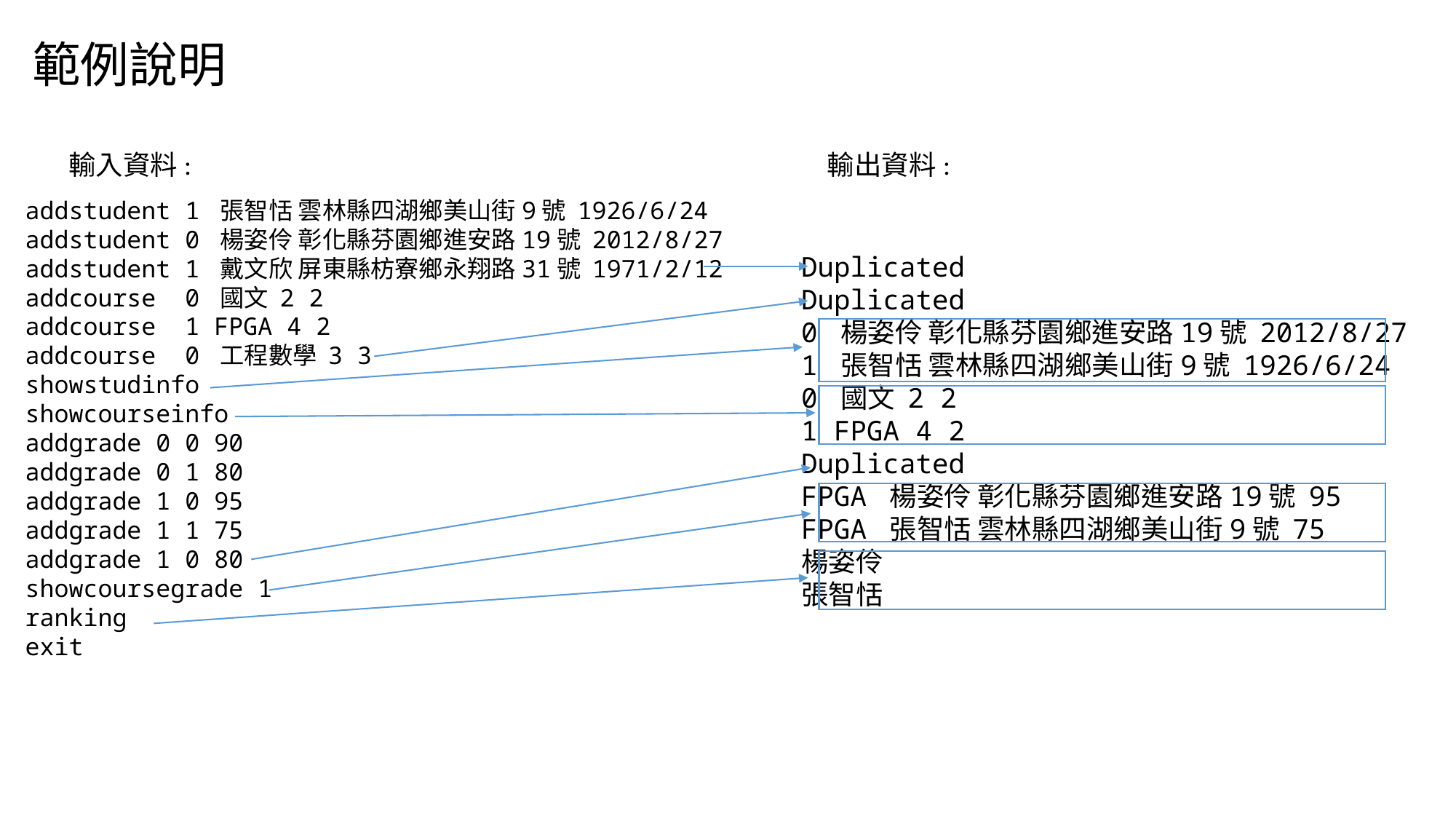

# 範例說明
輸入資料:					　　        輸出資料:

addstudent 1 張智恬 雲林縣四湖鄉美山街9號 1926/6/24
addstudent 0 楊姿伶 彰化縣芬園鄉進安路19號 2012/8/27
addstudent 1 戴文欣 屏東縣枋寮鄉永翔路31號 1971/2/12
addcourse  0 國文 2 2
addcourse  1 FPGA 4 2
addcourse  0 工程數學 3 3
showstudinfo
showcourseinfo
addgrade 0 0 90
addgrade 0 1 80
addgrade 1 0 95
addgrade 1 1 75
addgrade 1 0 80
showcoursegrade 1
ranking
exit

Duplicated
Duplicated
0 楊姿伶 彰化縣芬園鄉進安路19號 2012/8/27
1 張智恬 雲林縣四湖鄉美山街9號 1926/6/24
0 國文 2 2
1 FPGA 4 2
Duplicated
FPGA 楊姿伶 彰化縣芬園鄉進安路19號 95
FPGA 張智恬 雲林縣四湖鄉美山街9號 75
楊姿伶
張智恬